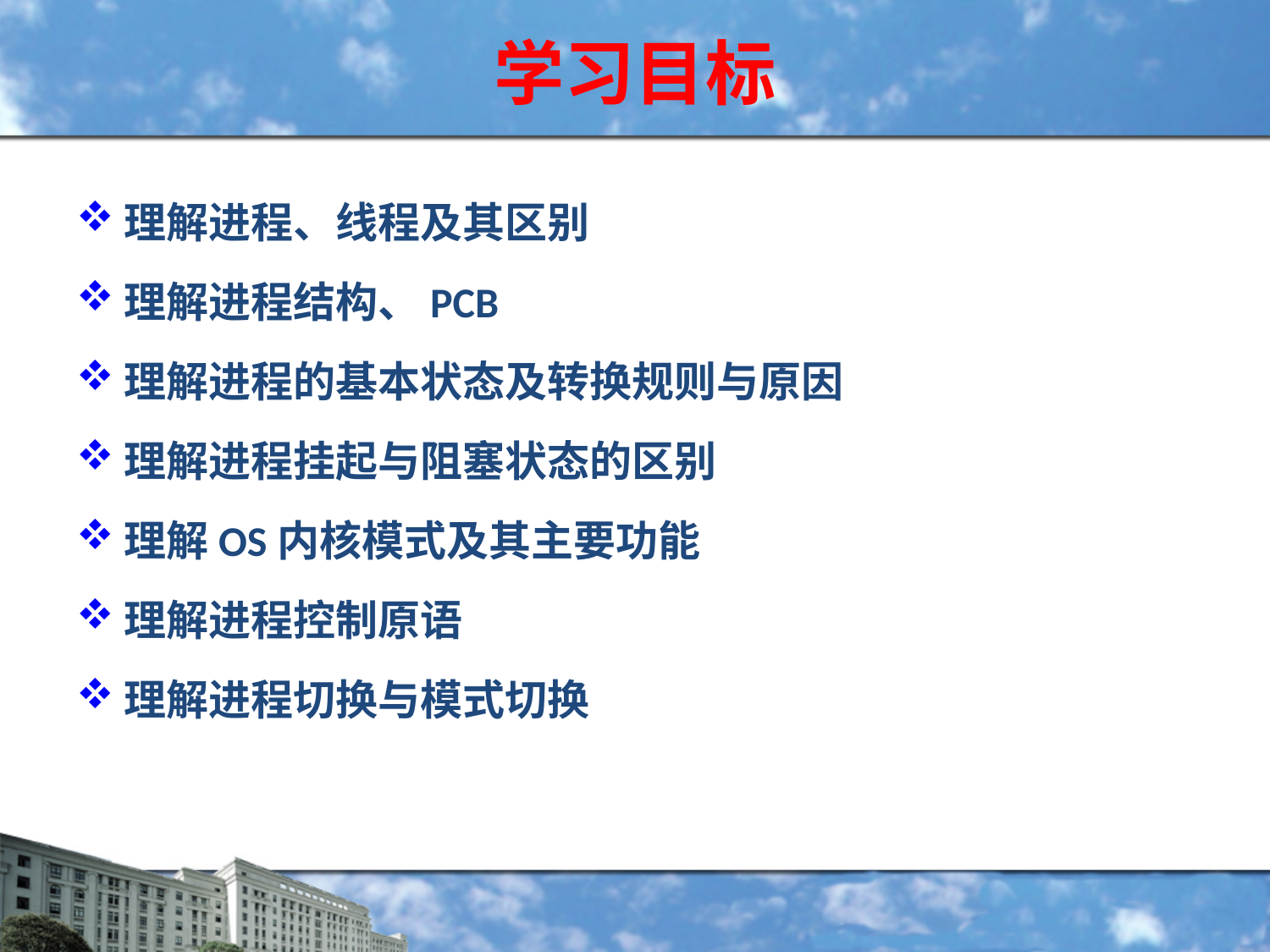

# 学习目标
理解进程、线程及其区别
理解进程结构、PCB
理解进程的基本状态及转换规则与原因
理解进程挂起与阻塞状态的区别
理解OS内核模式及其主要功能
理解进程控制原语
理解进程切换与模式切换